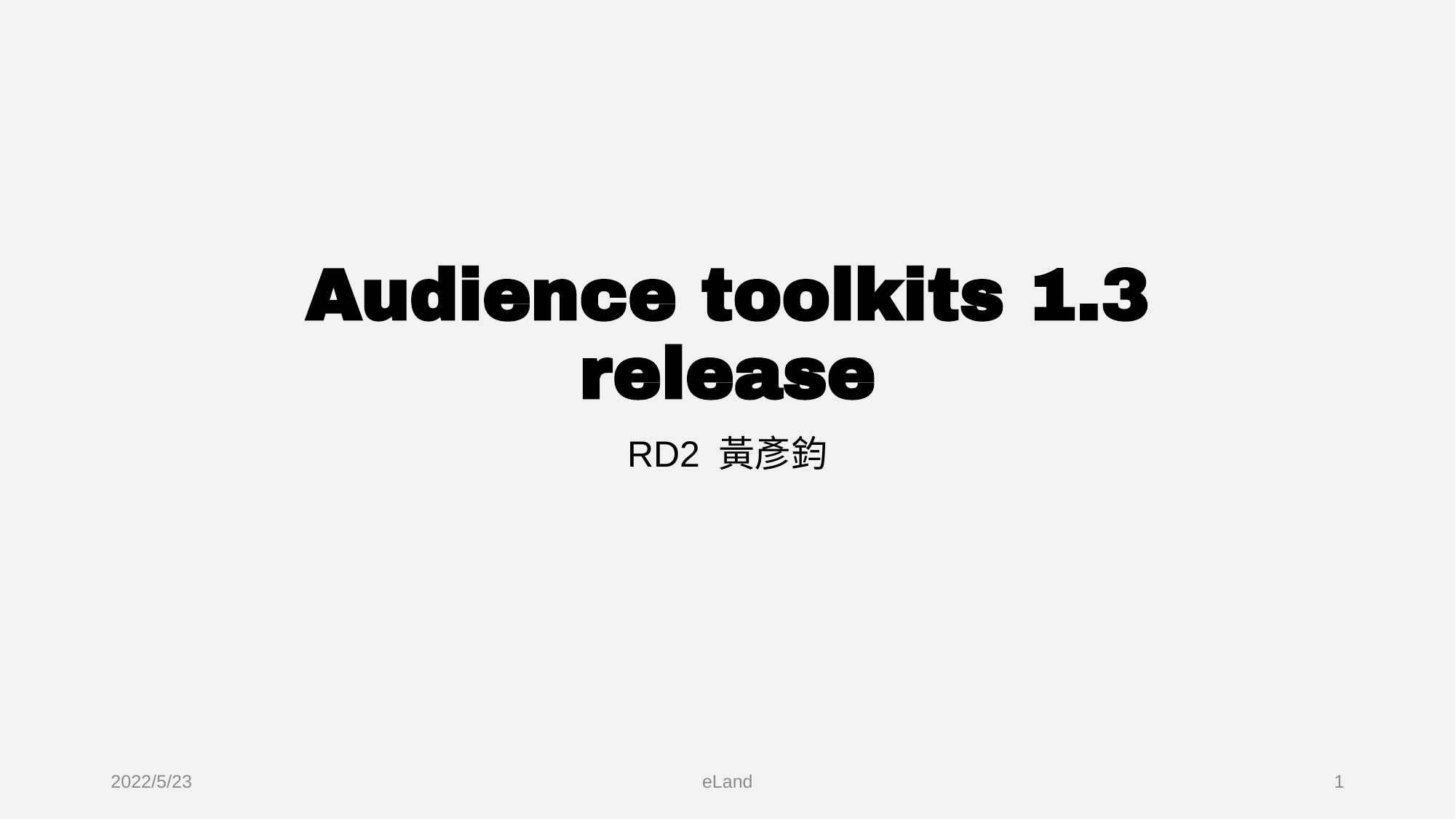

# Audience toolkits 1.3 release
RD2 黃彥鈞
2022/5/23
eLand
1